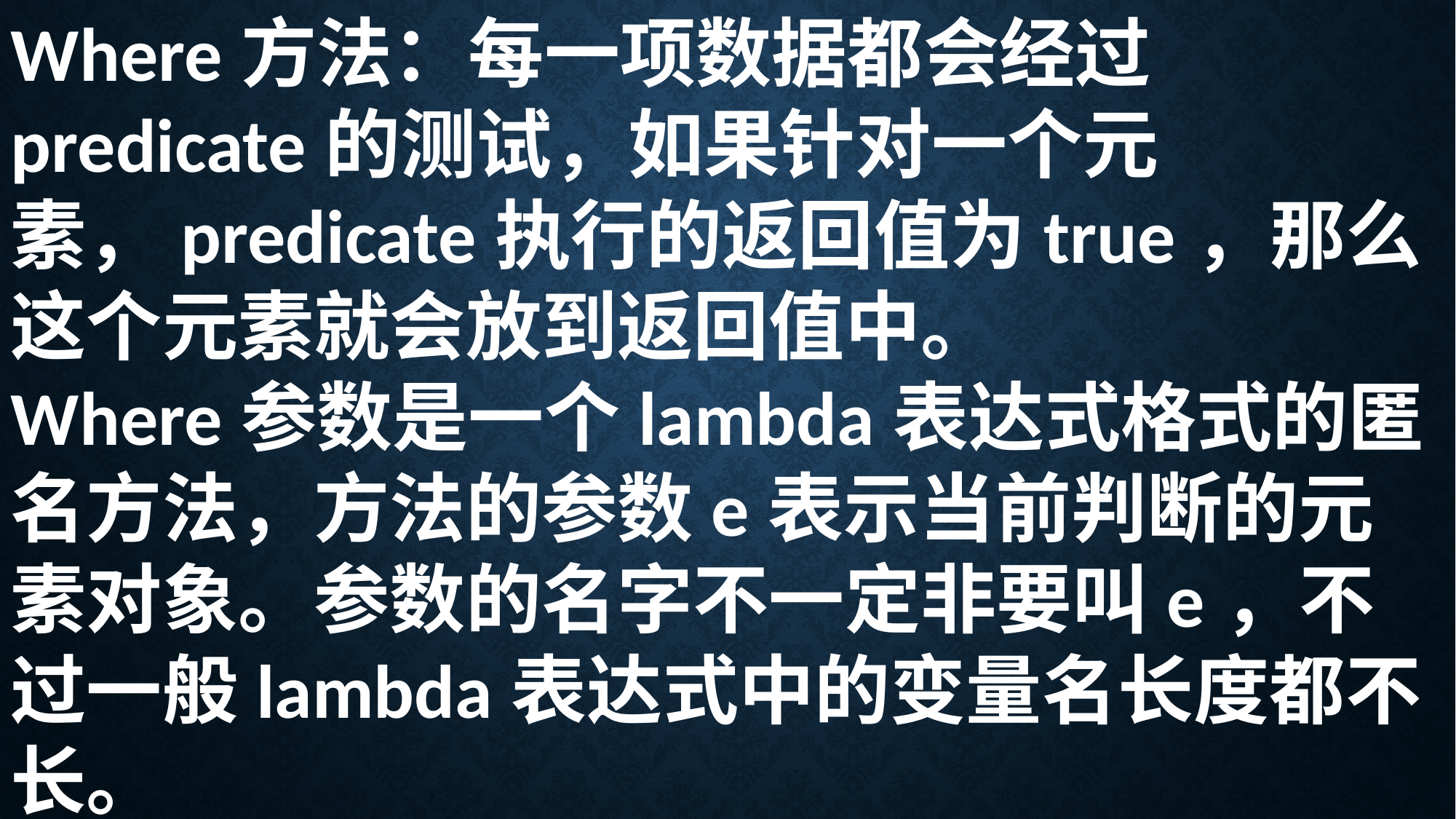

Where方法：每一项数据都会经过predicate的测试，如果针对一个元素，predicate执行的返回值为true，那么这个元素就会放到返回值中。
Where参数是一个lambda表达式格式的匿名方法，方法的参数e表示当前判断的元素对象。参数的名字不一定非要叫e，不过一般lambda表达式中的变量名长度都不长。